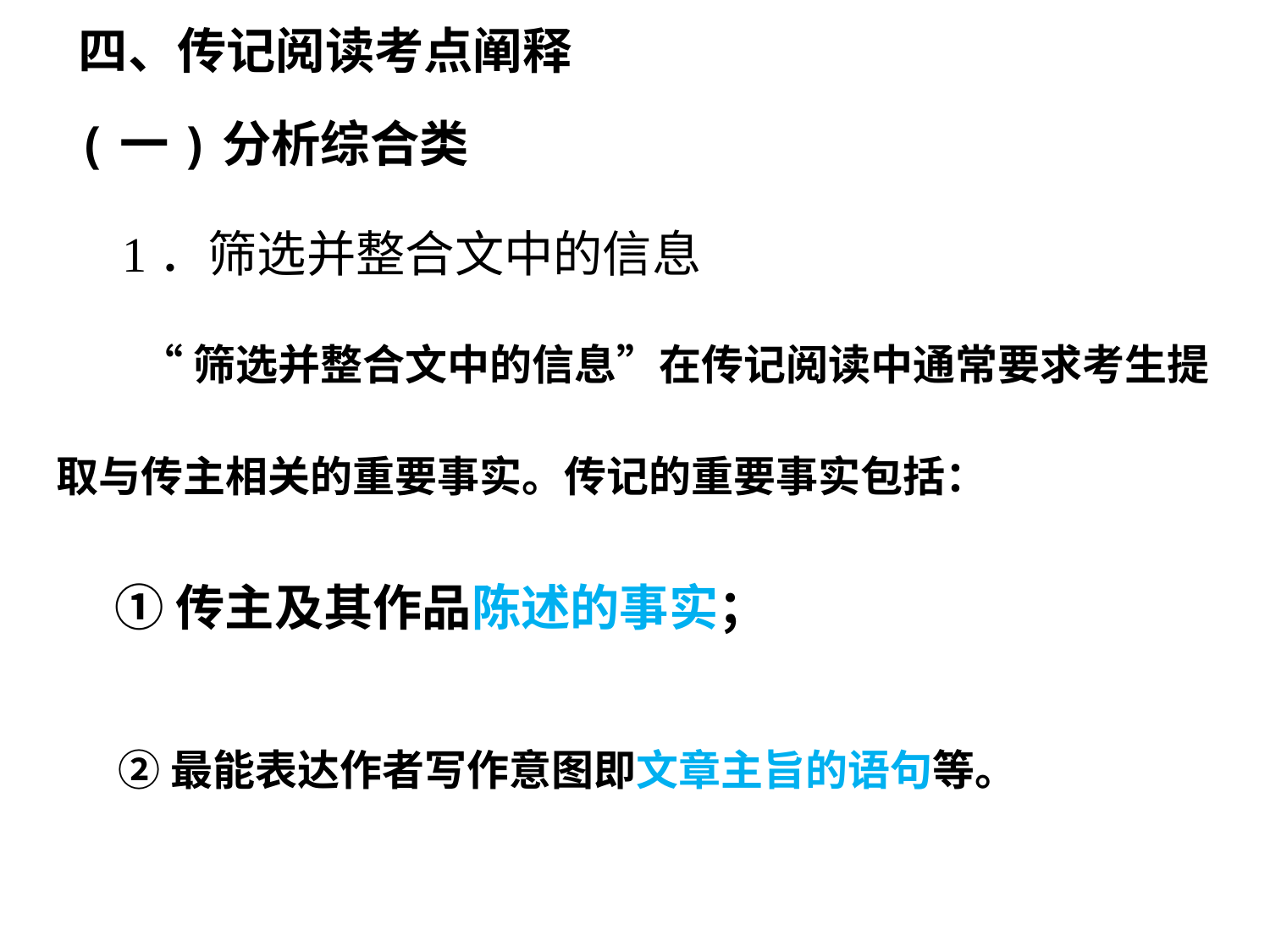

四、传记阅读考点阐释

(一)分析综合类
1．筛选并整合文中的信息
	“筛选并整合文中的信息”在传记阅读中通常要求考生提

取与传主相关的重要事实。传记的重要事实包括：
①传主及其作品陈述的事实；
②最能表达作者写作意图即文章主旨的语句等。